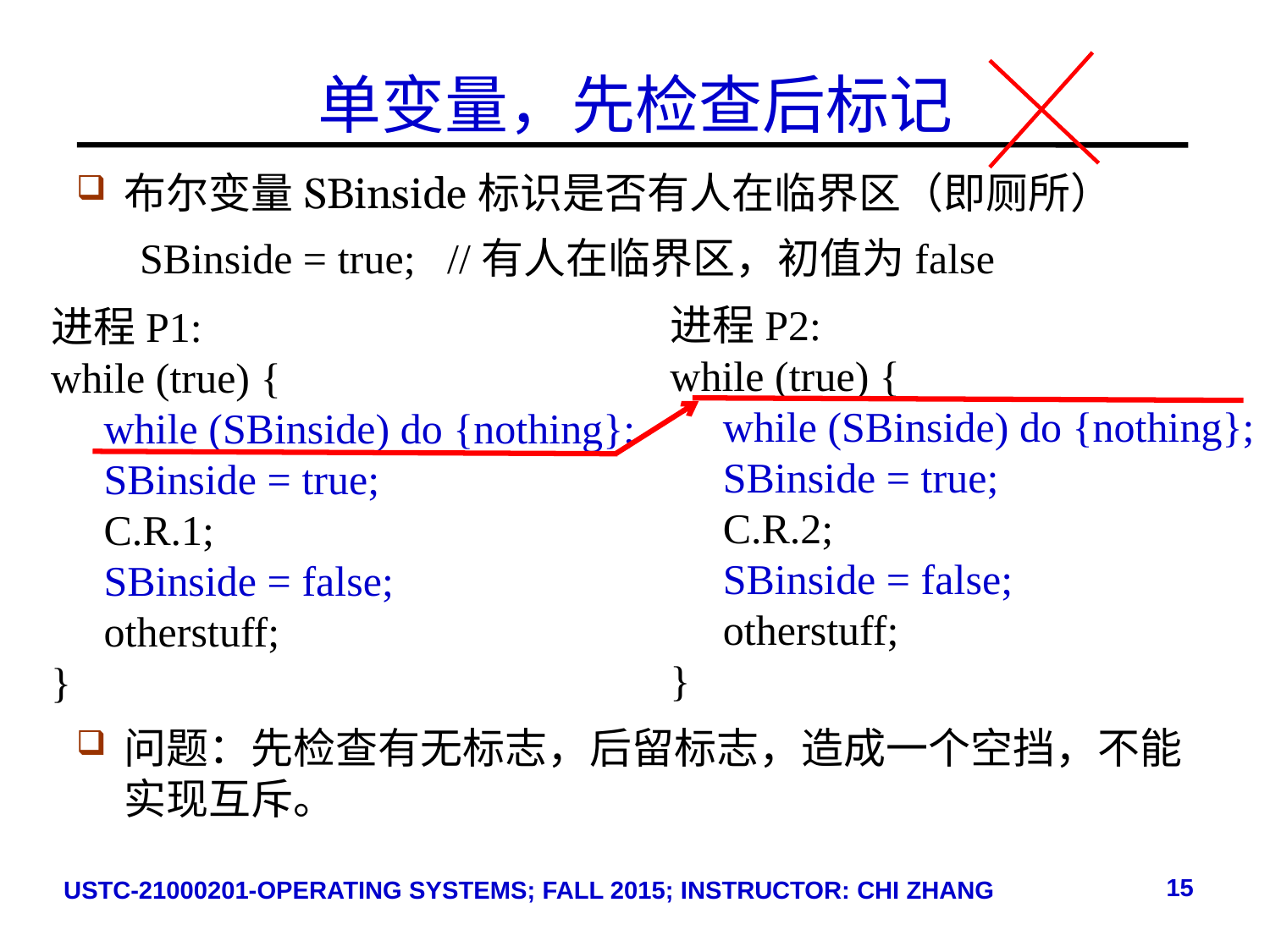

# 单变量，先检查后标记
布尔变量SBinside标识是否有人在临界区（即厕所）
SBinside = true;   //有人在临界区，初值为false

进程P2:
while (true) {
     while (SBinside) do {nothing};
     SBinside = true;
     C.R.2;
     SBinside = false;
     otherstuff;
}
进程P1:
while (true) {
     while (SBinside) do {nothing};
     SBinside = true;
     C.R.1;
     SBinside = false;
     otherstuff;
}
问题：先检查有无标志，后留标志，造成一个空挡，不能实现互斥。
15
USTC-21000201-OPERATING SYSTEMS; FALL 2015; INSTRUCTOR: CHI ZHANG